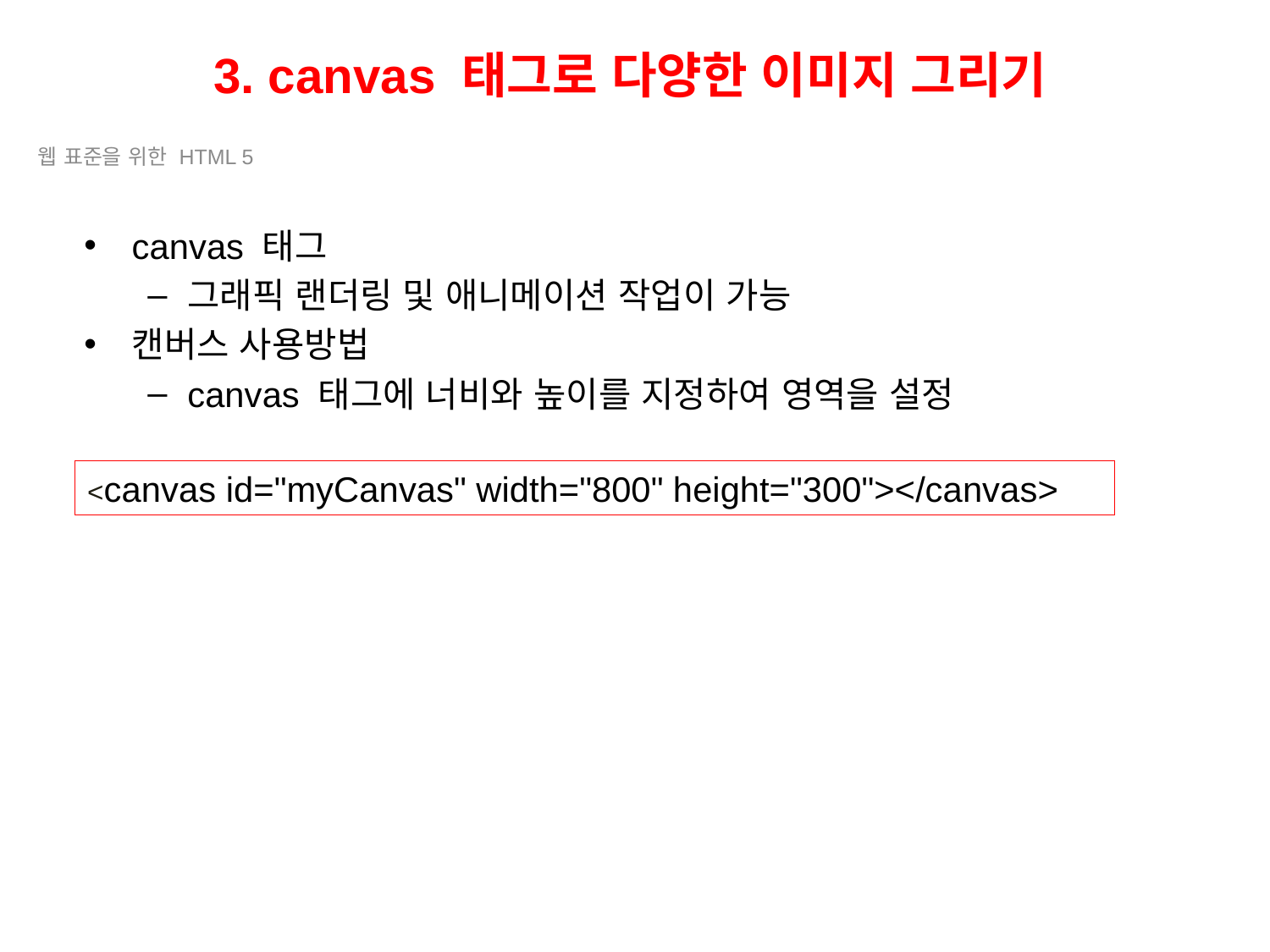

# 3. canvas 태그로 다양한 이미지 그리기
웹 표준을 위한 HTML 5
canvas 태그
그래픽 랜더링 및 애니메이션 작업이 가능
캔버스 사용방법
canvas 태그에 너비와 높이를 지정하여 영역을 설정

<canvas id="myCanvas" width="800" height="300"></canvas>